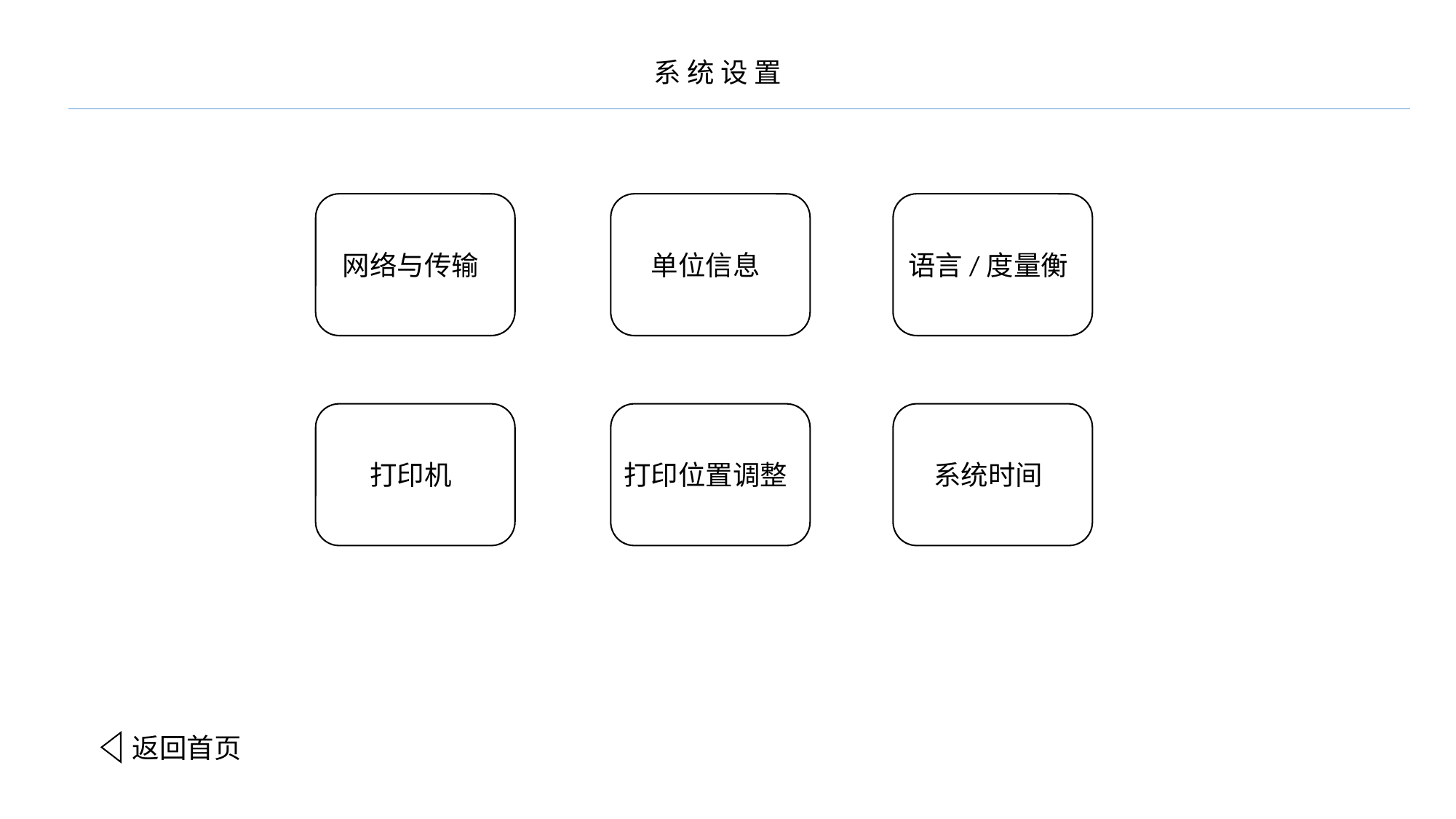

系 统 设 置

网络与传输
单位信息
语言/度量衡

打印机
打印位置调整
系统时间
返回首页